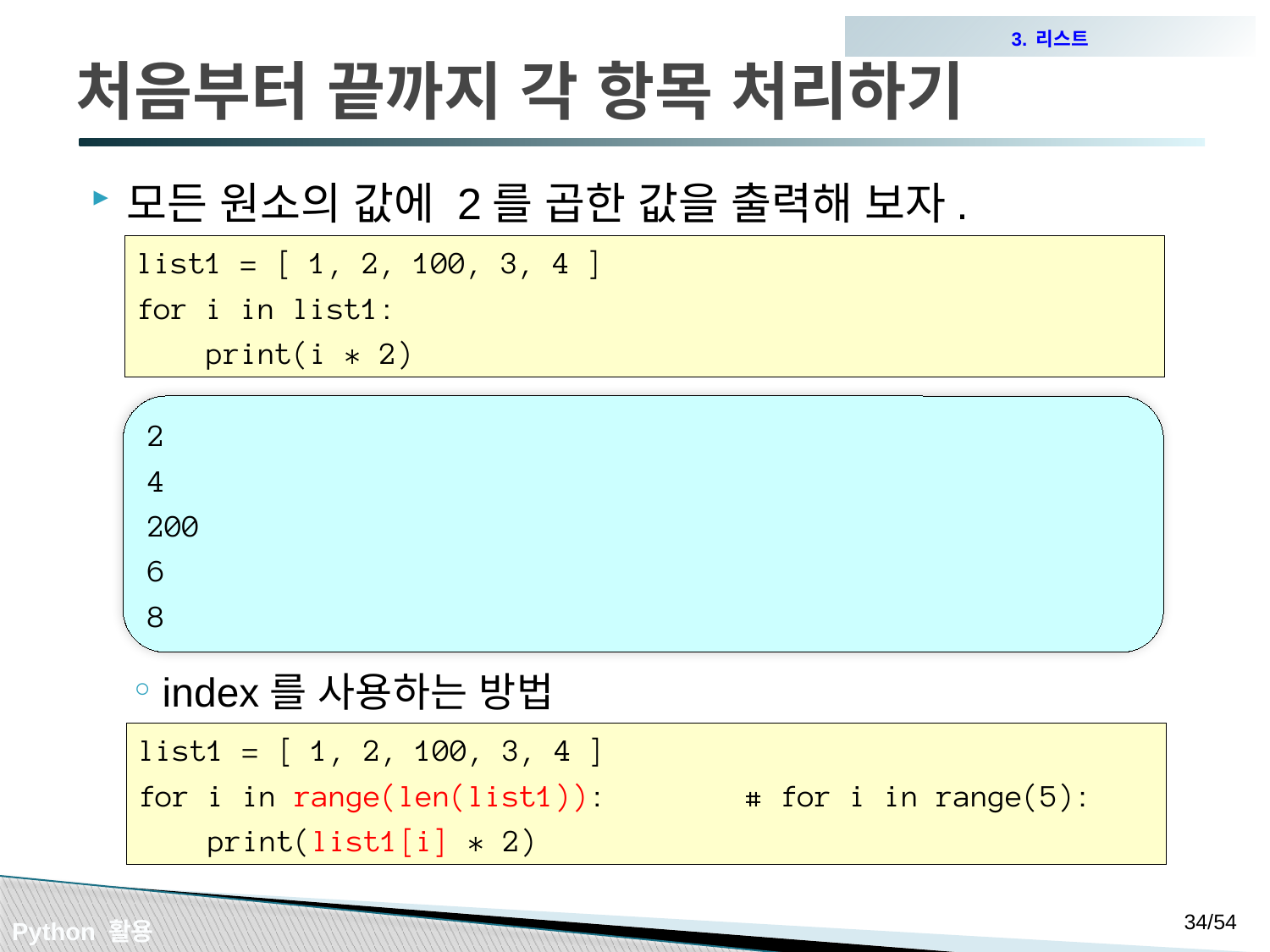

3. 리스트
# 처음부터 끝까지 각 항목 처리하기
모든 원소의 값에 2를 곱한 값을 출력해 보자.

index를 사용하는 방법
list1 = [ 1, 2, 100, 3, 4 ]
for i in list1:
    print(i * 2)
2
4
200
6
8
list1 = [ 1, 2, 100, 3, 4 ]
for i in range(len(list1)):        # for i in range(5):
    print(list1[i] * 2)
34